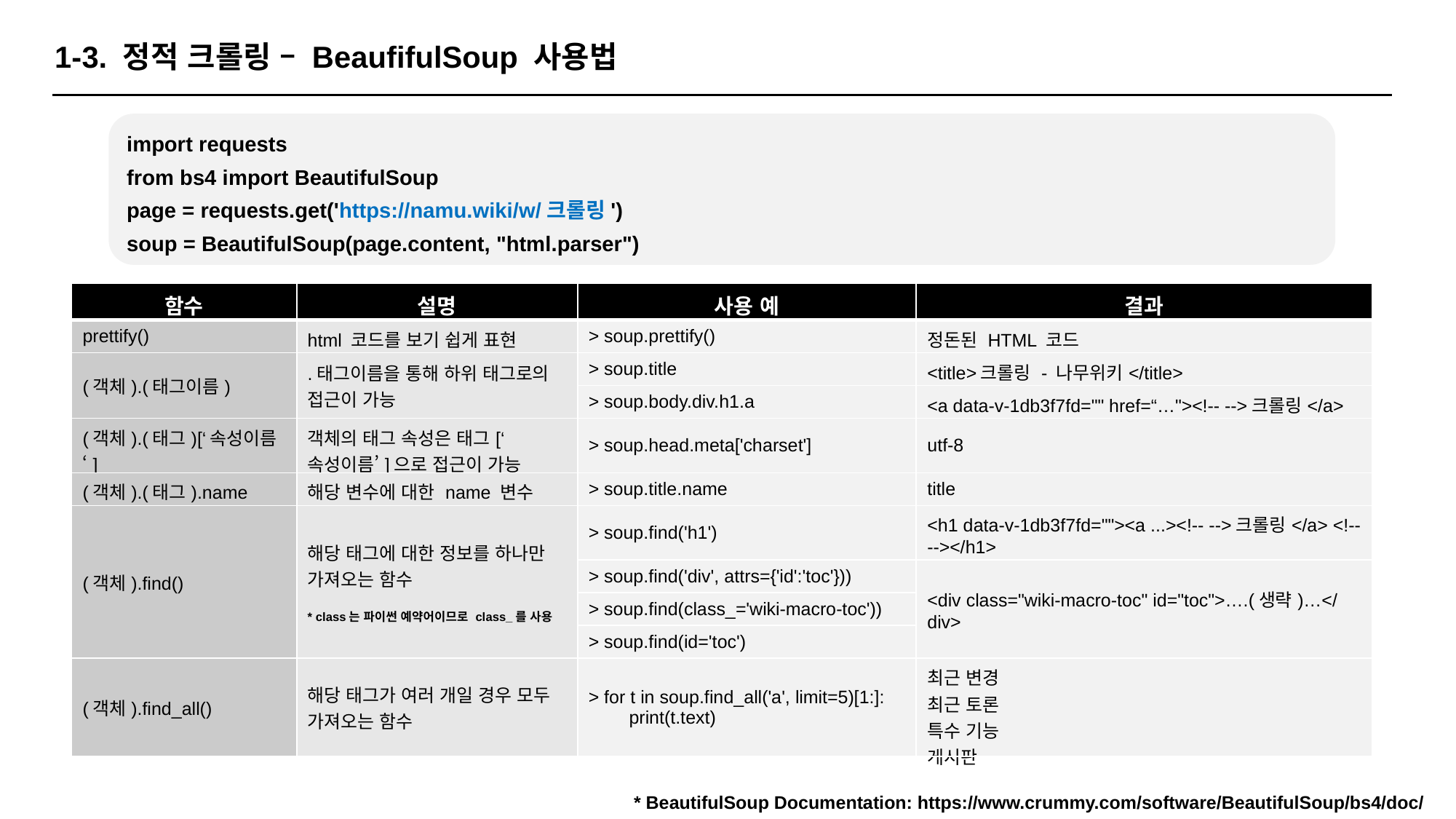

1-3. 정적 크롤링 – BeaufifulSoup 사용법
import requests
from bs4 import BeautifulSoup
page = requests.get('https://namu.wiki/w/크롤링')
soup = BeautifulSoup(page.content, "html.parser")
| 함수 | 설명 | 사용 예 | 결과 |
| --- | --- | --- | --- |
| prettify() | html 코드를 보기 쉽게 표현 | > soup.prettify() | 정돈된 HTML 코드 |
| (객체).(태그이름) | .태그이름을 통해 하위 태그로의 접근이 가능 | > soup.title | <title>크롤링 - 나무위키</title> |
|  |  | > soup.body.div.h1.a | <a data-v-1db3f7fd="" href=“…"><!-- -->크롤링</a> |
| (객체).(태그)[‘속성이름‘] | 객체의 태그 속성은 태그[‘속성이름’]으로 접근이 가능 | > soup.head.meta['charset'] | utf-8 |
| (객체).(태그).name | 해당 변수에 대한 name 변수 | > soup.title.name | title |
| (객체).find() | 해당 태그에 대한 정보를 하나만 가져오는 함수 \* class는 파이썬 예약어이므로 class\_를 사용 | > soup.find('h1') | <h1 data-v-1db3f7fd=""><a ...><!-- -->크롤링</a> <!-- --></h1> |
|  |  | > soup.find('div', attrs={'id':'toc'})) | <div class="wiki-macro-toc" id="toc">….(생략)…</div> |
|  |  | > soup.find(class\_='wiki-macro-toc')) |  |
|  |  | > soup.find(id='toc') |  |
| (객체).find\_all() | 해당 태그가 여러 개일 경우 모두 가져오는 함수 | > for t in soup.find\_all('a', limit=5)[1:]: print(t.text) | 최근 변경 최근 토론 특수 기능 게시판 |
* BeautifulSoup Documentation: https://www.crummy.com/software/BeautifulSoup/bs4/doc/